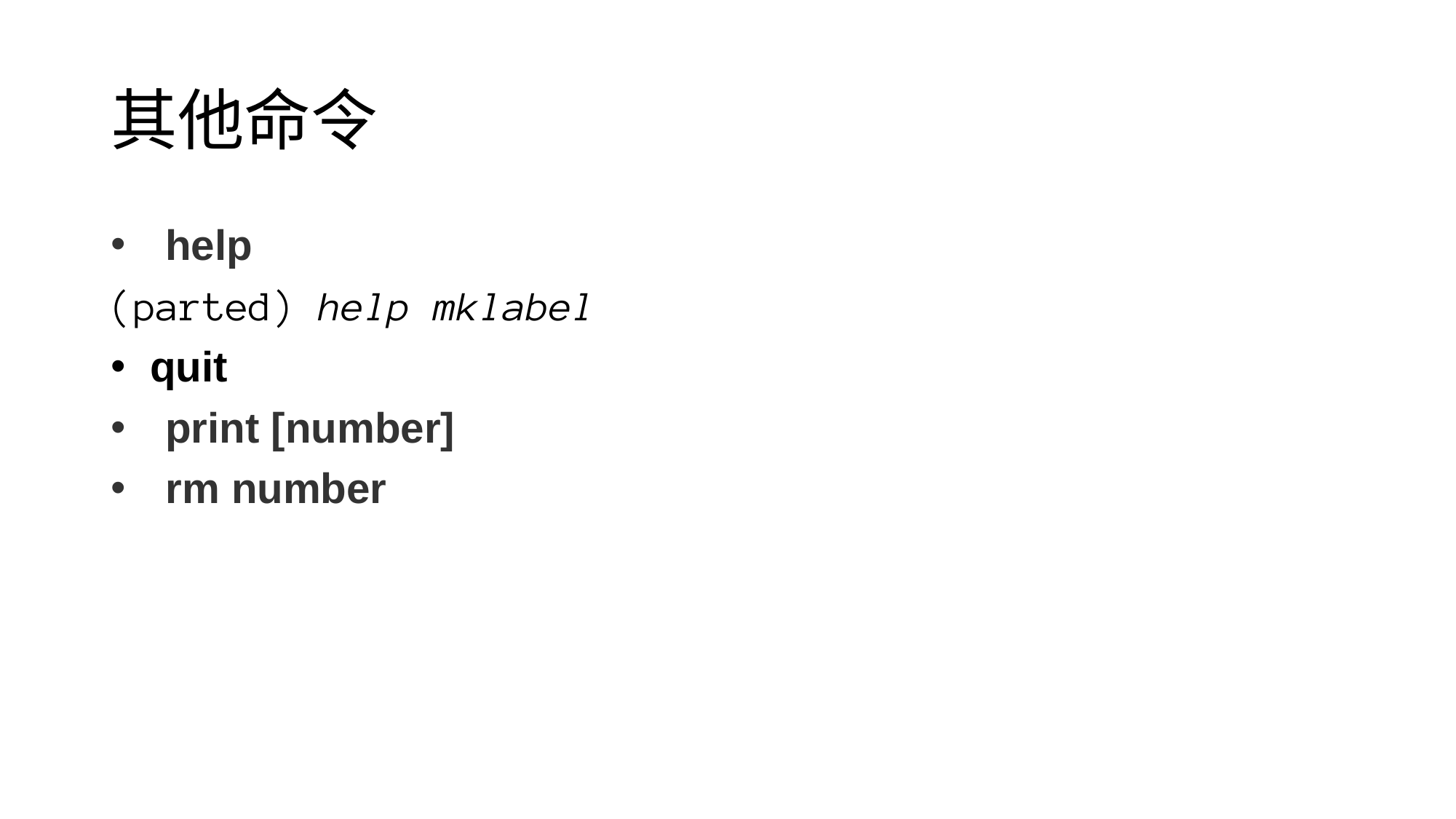

# 其他命令
help
(parted) help mklabel
 quit
print [number]
rm number